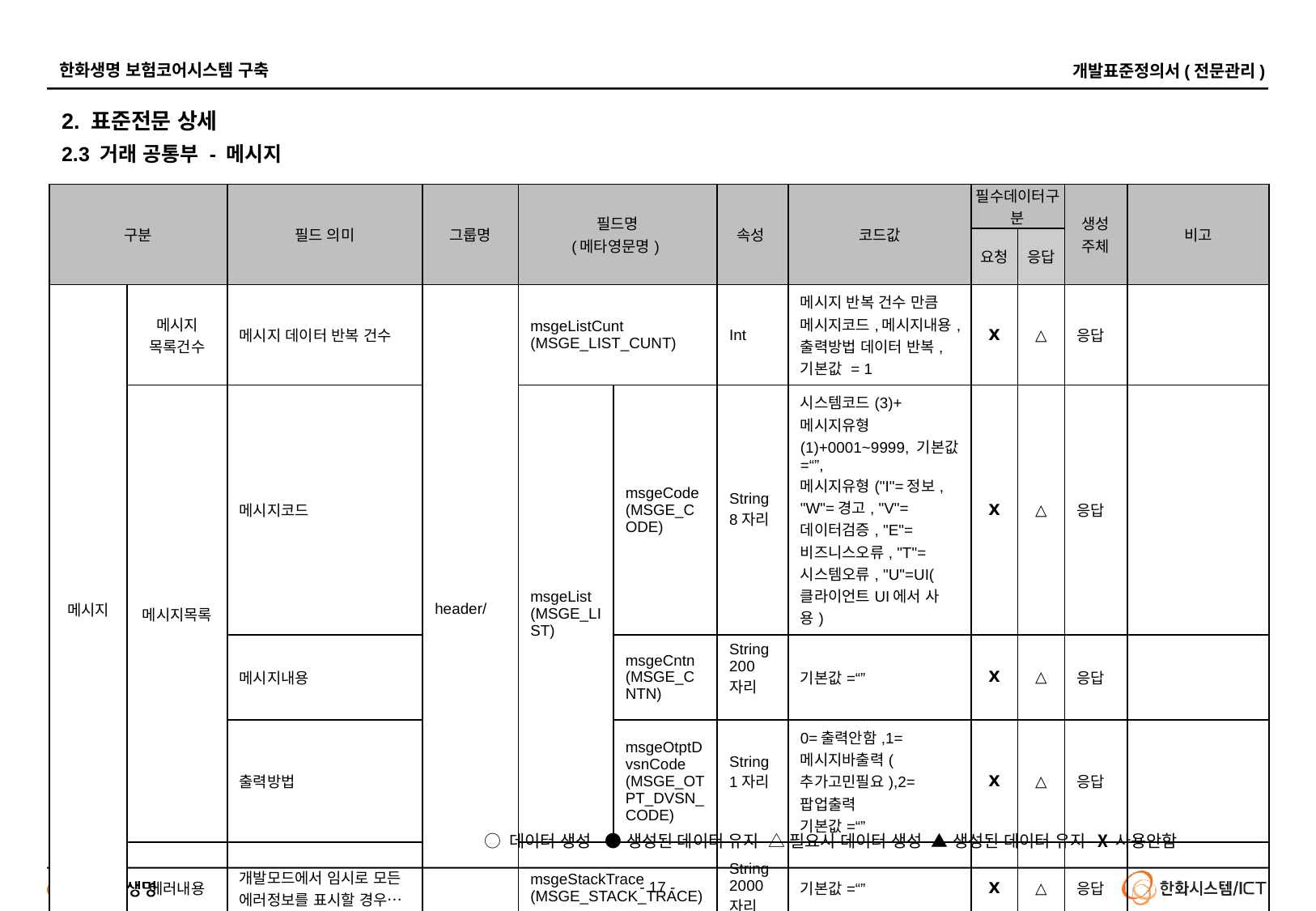

# 2. 표준전문 상세 2.3 거래 공통부 - 메시지
| 구분 |  | 필드 의미 | 그룹명 | 필드명 (메타영문명) |  | 속성 | 코드값 | 필수데이터구분 |  | 생성 주체 | 비고 |
| --- | --- | --- | --- | --- | --- | --- | --- | --- | --- | --- | --- |
|  |  |  |  |  |  |  |  | 요청 | 응답 |  |  |
| 메시지 | 메시지 목록건수 | 메시지 데이터 반복 건수 | header/ | msgeListCunt (MSGE\_LIST\_CUNT) |  | Int | 메시지 반복 건수 만큼 메시지코드,메시지내용,출력방법 데이터 반복, 기본값 = 1 | Ⅹ | △ | 응답 |  |
|  | 메시지목록 | 메시지코드 |  | msgeList (MSGE\_LIST) | msgeCode (MSGE\_CODE) | String 8자리 | 시스템코드(3)+메시지유형(1)+0001~9999, 기본값=“”, 메시지유형("I"=정보, "W"=경고, "V"=데이터검증, "E"=비즈니스오류, "T"=시스템오류, "U"=UI(클라이언트UI에서 사용) | Ⅹ | △ | 응답 |  |
|  |  | 메시지내용 |  |  | msgeCntn (MSGE\_CNTN) | String 200자리 | 기본값=“” | Ⅹ | △ | 응답 |  |
|  |  | 출력방법 |  |  | msgeOtptDvsnCode (MSGE\_OTPT\_DVSN\_CODE) | String 1자리 | 0=출력안함,1=메시지바출력(추가고민필요),2=팝업출력 기본값=“” | Ⅹ | △ | 응답 |  |
|  | 에러내용 | 개발모드에서 임시로 모든 에러정보를 표시할 경우… |  | msgeStackTrace (MSGE\_STACK\_TRACE) |  | String 2000자리 | 기본값=“” | Ⅹ | △ | 응답 |  |
○ 데이터 생성   ● 생성된 데이터 유지  △ 필요시 데이터 생성  ▲ 생성된 데이터 유지  Ⅹ 사용안함